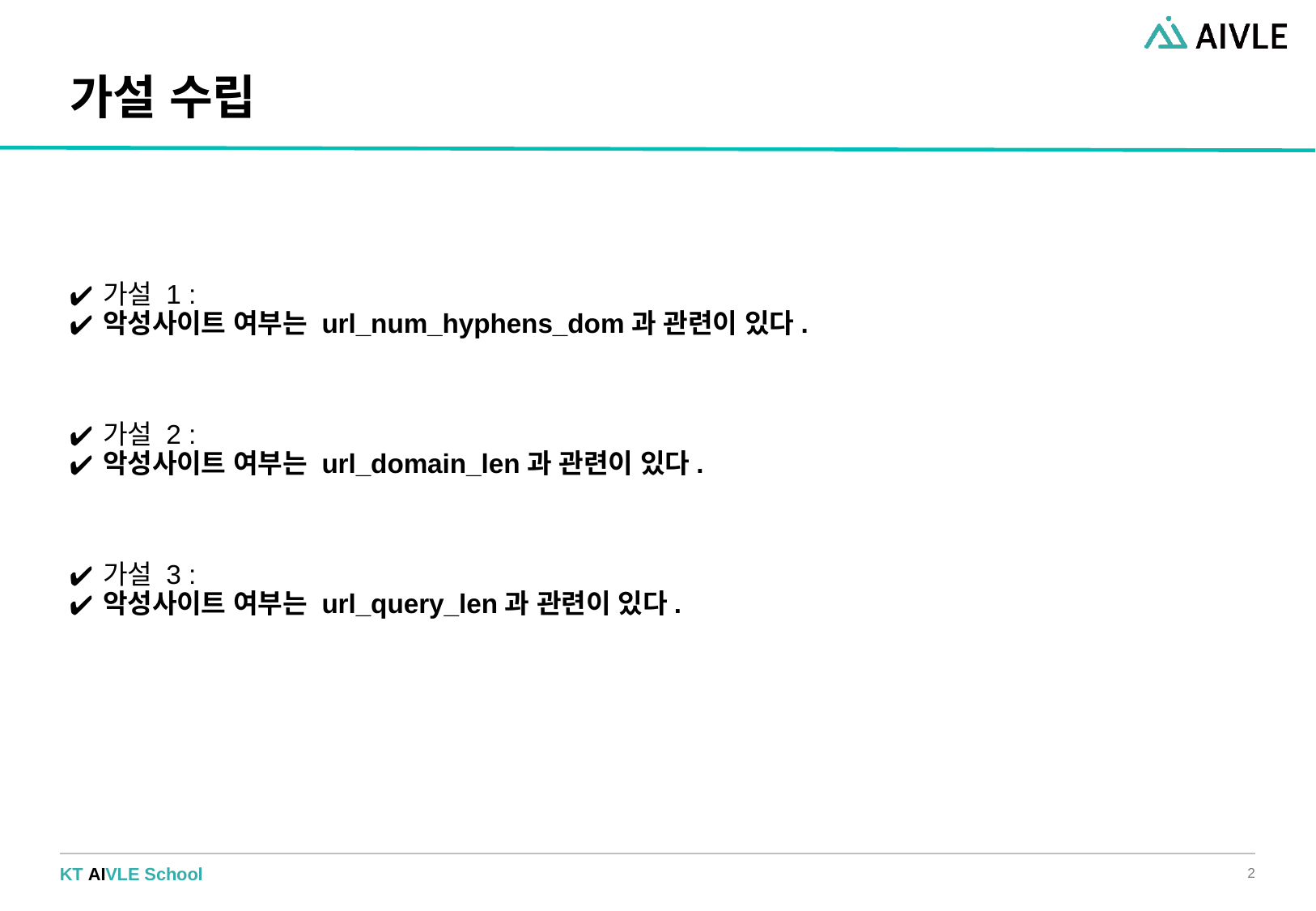

# 가설 수립
가설 1 :
악성사이트 여부는 url_num_hyphens_dom과 관련이 있다.
가설 2 :
악성사이트 여부는 url_domain_len과 관련이 있다.
가설 3 :
악성사이트 여부는 url_query_len과 관련이 있다.